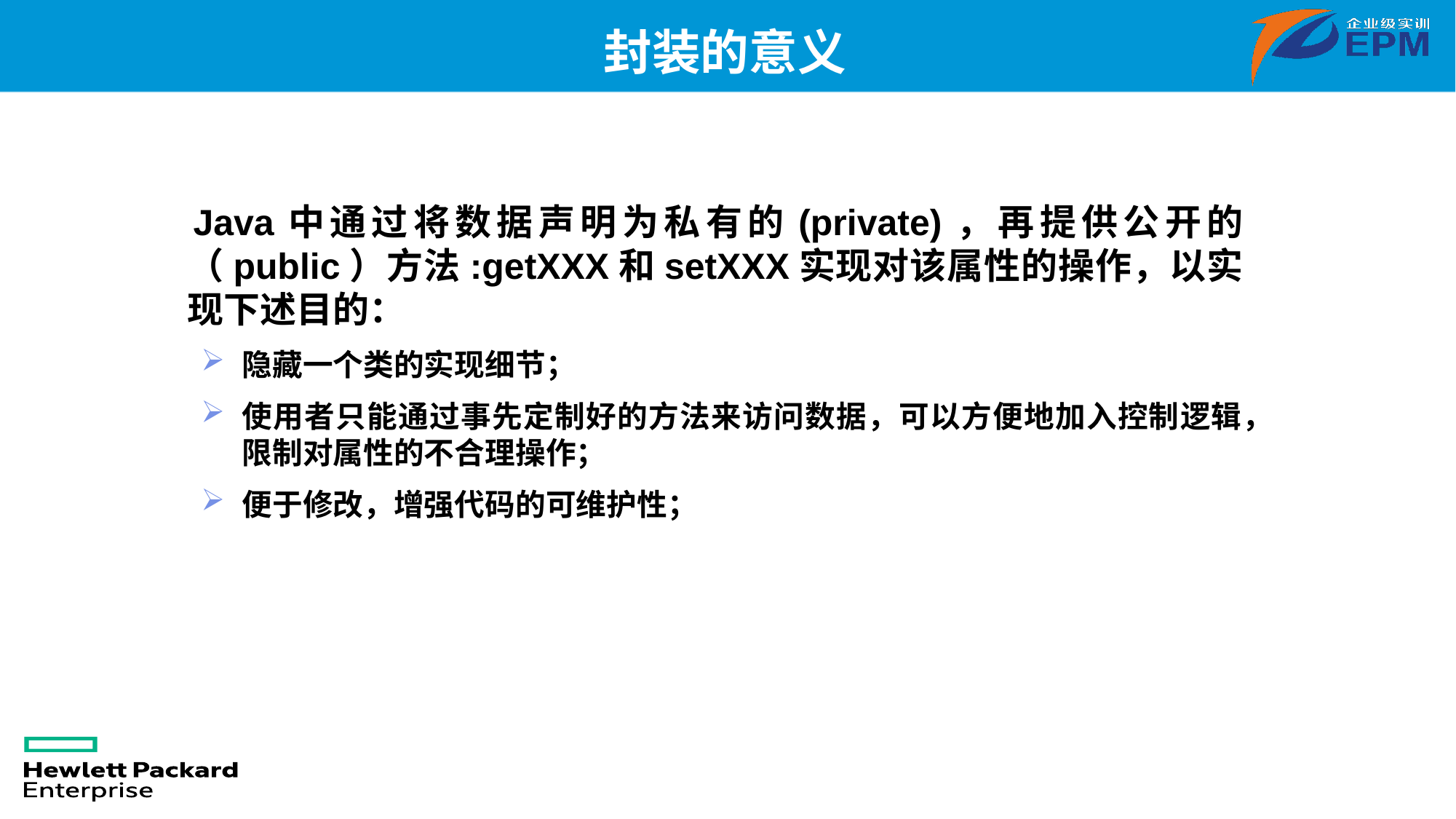

# 封装的意义
   Java中通过将数据声明为私有的(private)，再提供公开的（public）方法:getXXX和setXXX实现对该属性的操作，以实现下述目的：
隐藏一个类的实现细节；
使用者只能通过事先定制好的方法来访问数据，可以方便地加入控制逻辑，限制对属性的不合理操作；
便于修改，增强代码的可维护性；